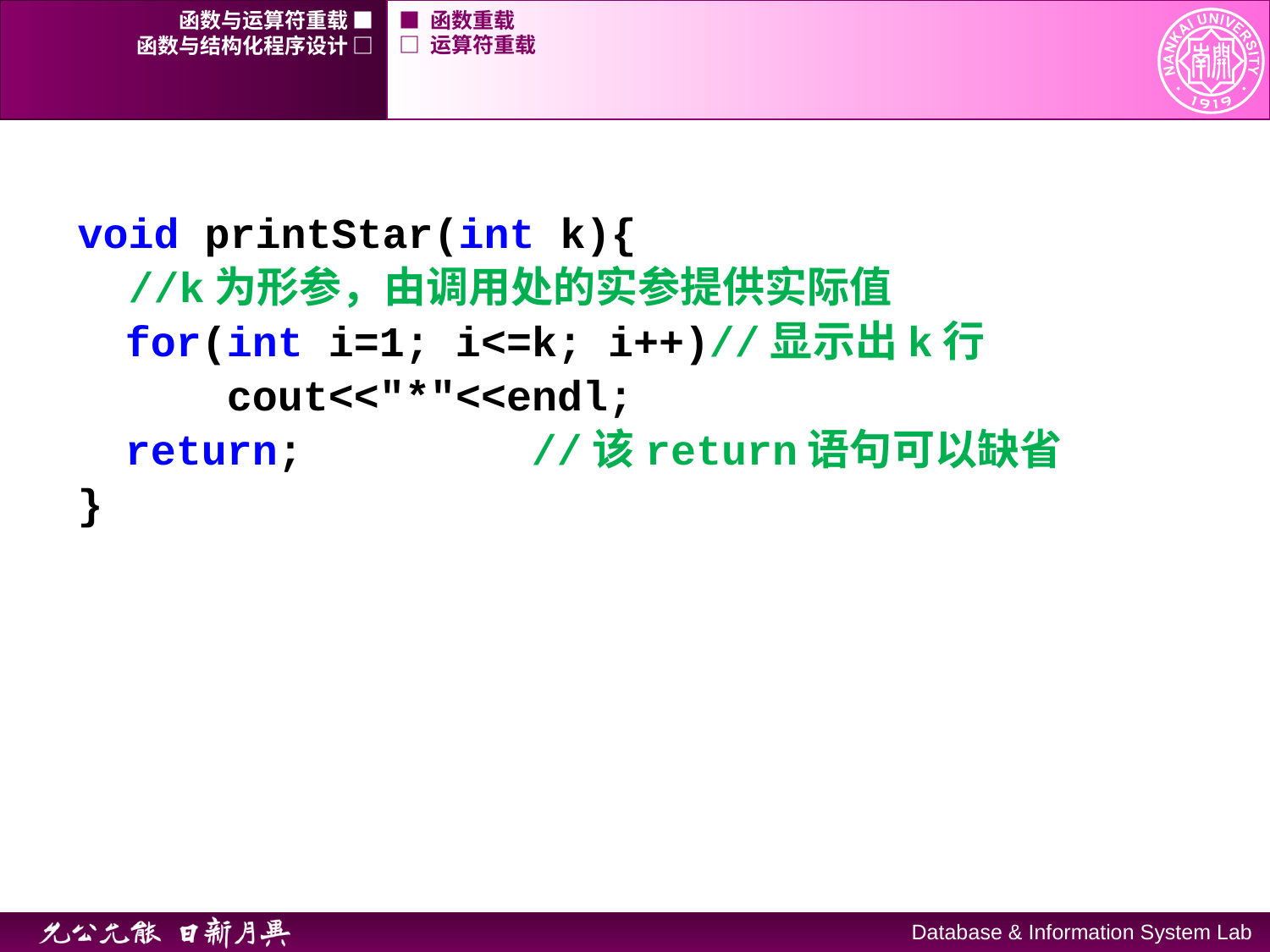

函数与运算符重载 ■
■ 函数重载
函数与结构化程序设计 □
□ 运算符重载

void printStar(int k){
  //k为形参，由调用处的实参提供实际值
	for(int i=1; i<=k; i++)//显示出k行
	    cout<<"*"<<endl;
	return; 		 //该return语句可以缺省
}